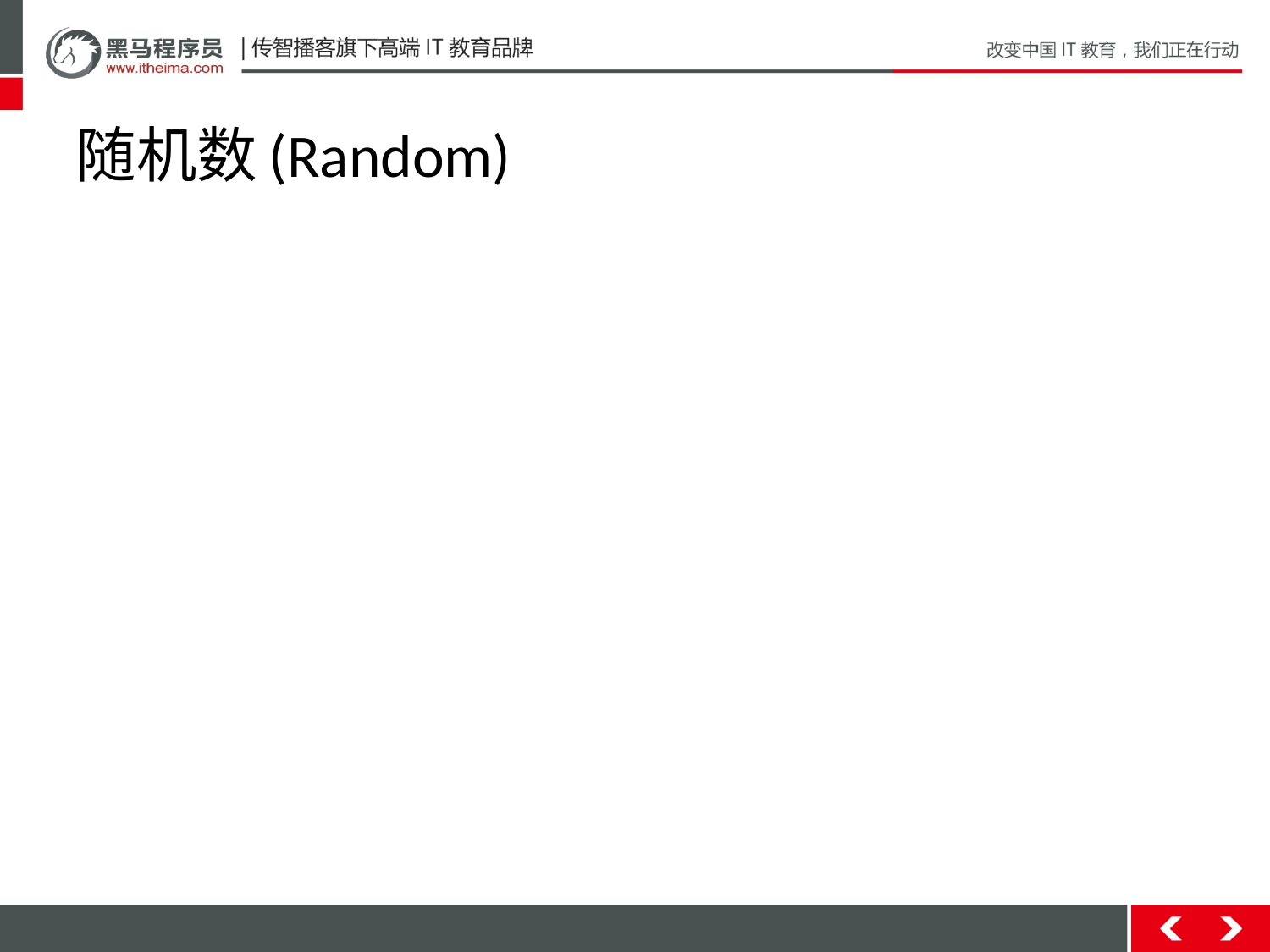

# 随机数(Random)
作用：
用于产生一个随机数
使用步骤(和Scanner类似)
导包
import java.util.Random;
创建对象
Random r = new Random();
获取随机数
int number = r.nextInt(10);
产生的数据在0到10之间，包括0，不包括10。
括号里面的10是可以变化的，如果是100，就是0-100之间的数据